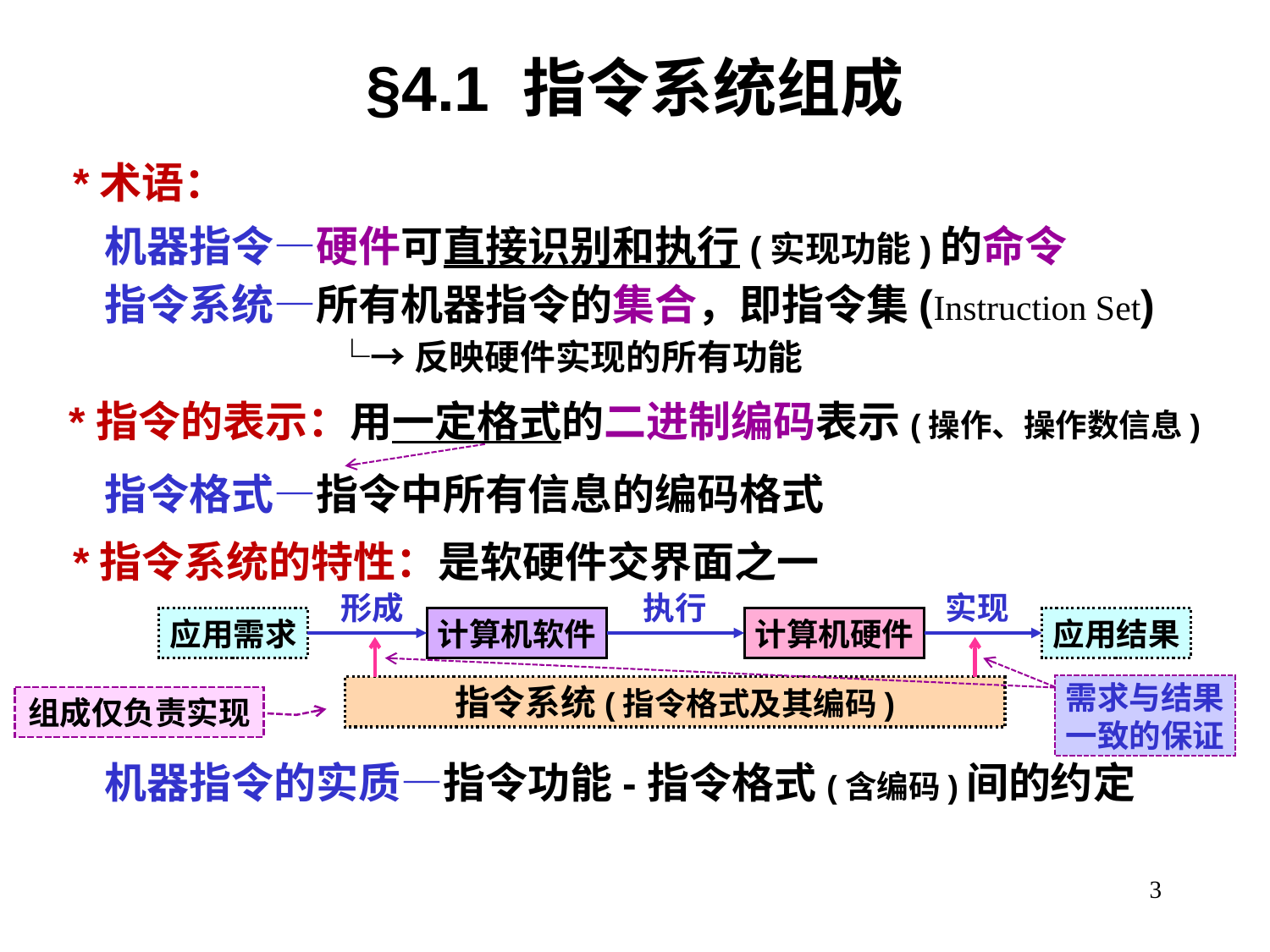

§4.1 指令系统组成
   *术语：
      机器指令—硬件可直接识别和执行(实现功能)的命令
      指令系统—所有机器指令的集合，即指令集(Instruction Set)
                                     └→反映硬件实现的所有功能
   *指令的表示：用一定格式的二进制编码表示(操作、操作数信息)
      指令格式—指令中所有信息的编码格式
   *指令系统的特性：是软硬件交界面之一
形成
执行
实现
应用需求
计算机软件
计算机硬件
应用结果
指令系统(指令格式及其编码)
需求与结果一致的保证
组成仅负责实现
      机器指令的实质—指令功能-指令格式(含编码)间的约定
3